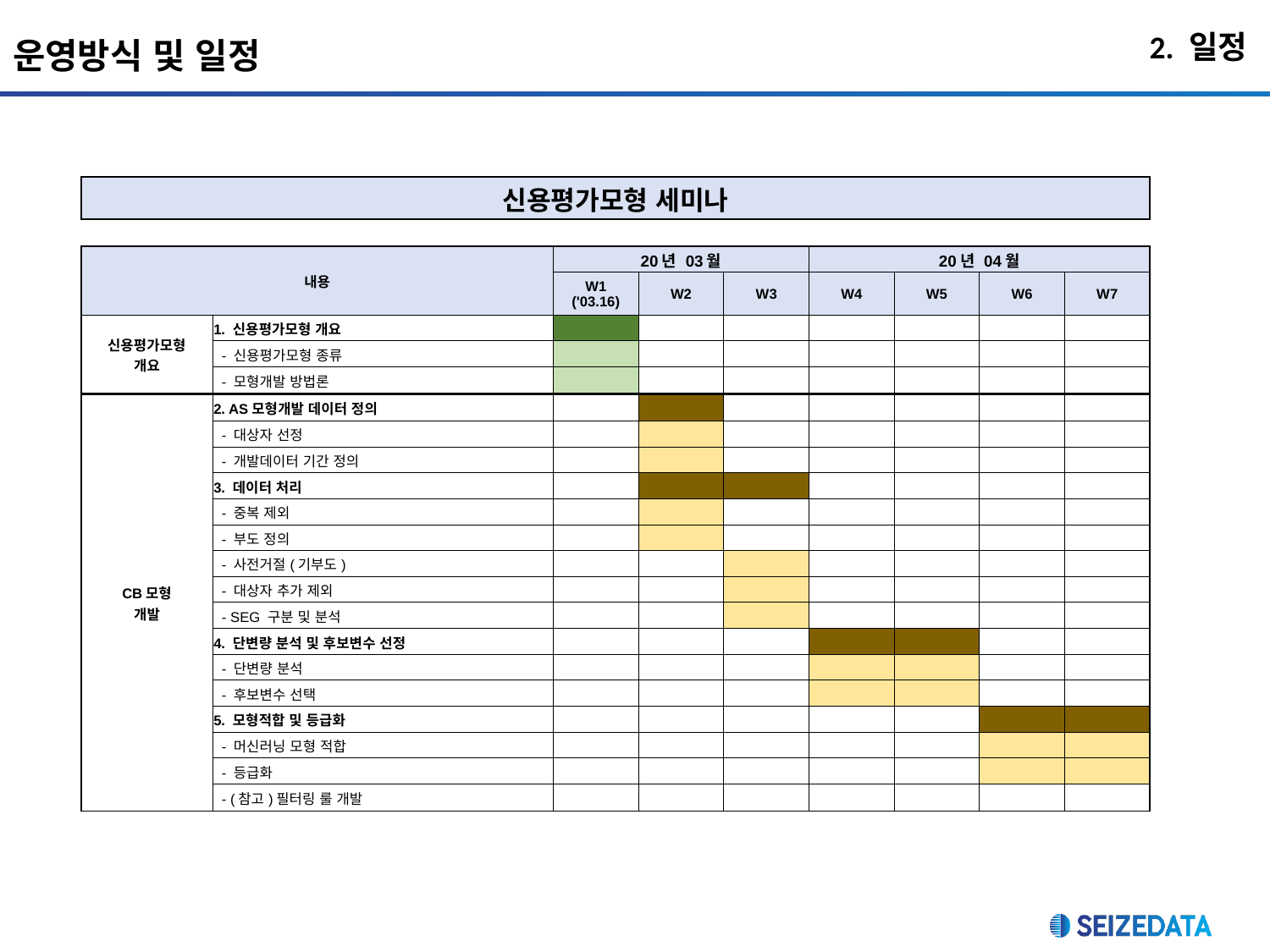

운영방식 및 일정
2. 일정
| 신용평가모형 세미나 |  |  |  |  |  |  |  |  |  |  |  |
| --- | --- | --- | --- | --- | --- | --- | --- | --- | --- | --- | --- |
|  |  |  |  |  |  |  |  |  |  |  |  |
| 내용 |  |  |  |  | 20년 03월 |  |  | 20년 04월 |  |  |  |
|  |  |  |  |  | W1 ('03.16) | W2 | W3 | W4 | W5 | W6 | W7 |
| 신용평가모형 개요 | 1. 신용평가모형 개요 |  |  |  |  |  |  |  |  |  |  |
|  | - 신용평가모형 종류 |  |  |  |  |  |  |  |  |  |  |
|  | - 모형개발 방법론 |  |  |  |  |  |  |  |  |  |  |
| CB모형 개발 | 2. AS모형개발 데이터 정의 |  |  |  |  |  |  |  |  |  |  |
|  | - 대상자 선정 |  |  |  |  |  |  |  |  |  |  |
|  | - 개발데이터 기간 정의 |  |  |  |  |  |  |  |  |  |  |
|  | 3. 데이터 처리 |  |  |  |  |  |  |  |  |  |  |
|  | - 중복 제외 |  |  |  |  |  |  |  |  |  |  |
|  | - 부도 정의 |  |  |  |  |  |  |  |  |  |  |
|  | - 사전거절(기부도) |  |  |  |  |  |  |  |  |  |  |
|  | - 대상자 추가 제외 |  |  |  |  |  |  |  |  |  |  |
|  | - SEG 구분 및 분석 |  |  |  |  |  |  |  |  |  |  |
|  | 4. 단변량 분석 및 후보변수 선정 |  |  |  |  |  |  |  |  |  |  |
|  | - 단변량 분석 |  |  |  |  |  |  |  |  |  |  |
|  | - 후보변수 선택 |  |  |  |  |  |  |  |  |  |  |
|  | 5. 모형적합 및 등급화 |  |  |  |  |  |  |  |  |  |  |
|  | - 머신러닝 모형 적합 |  |  |  |  |  |  |  |  |  |  |
|  | - 등급화 |  |  |  |  |  |  |  |  |  |  |
|  | - (참고)필터링 룰 개발 |  |  |  |  |  |  |  |  |  |  |